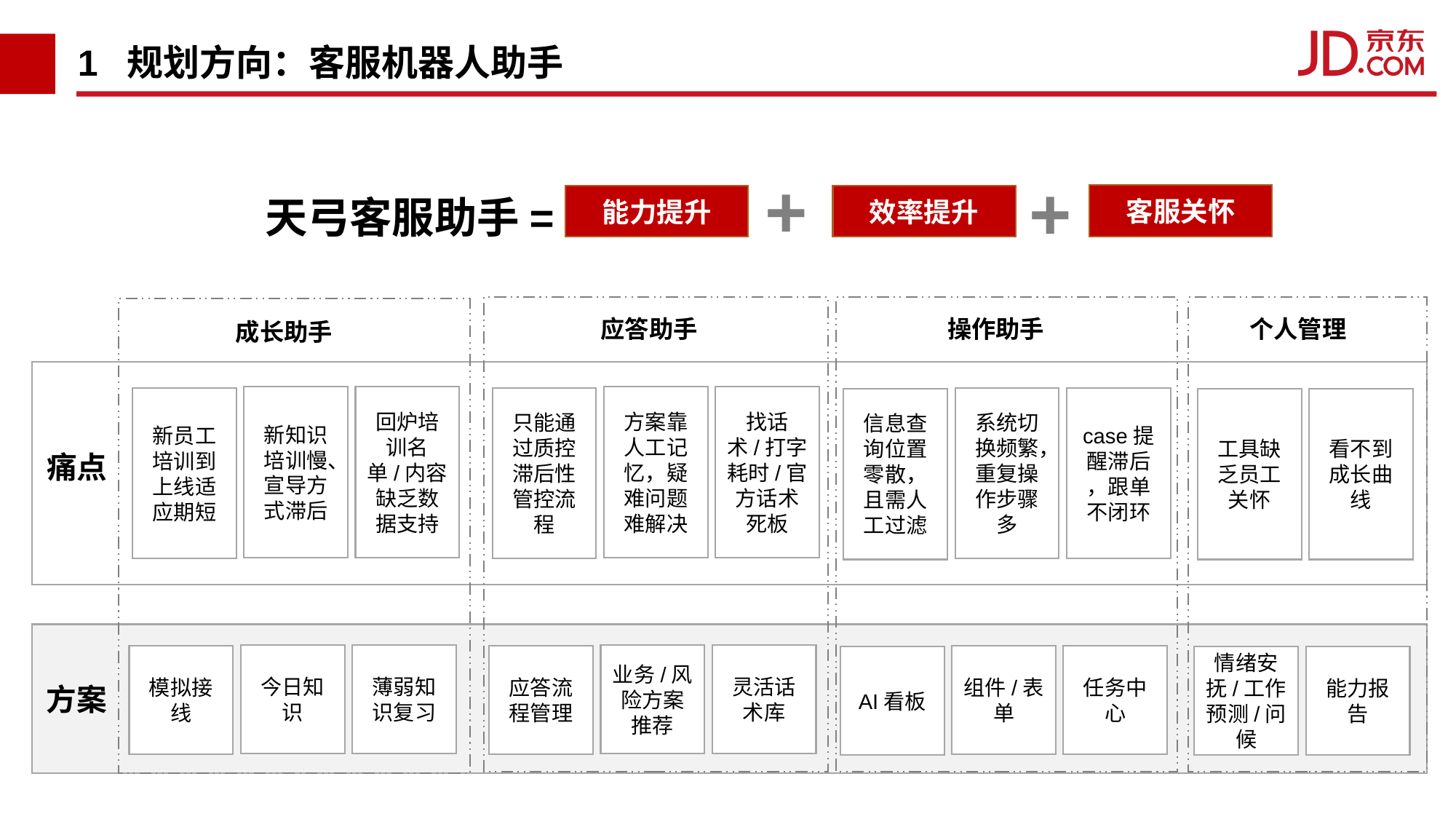

1  规划方向：客服机器人助手
+
+
客服关怀
效率提升
天弓客服助手=
能力提升

个人管理
应答助手
操作助手
成长助手

新知识培训慢、宣导方式滞后
回炉培训名单/内容缺乏数据支持
方案靠人工记忆，疑难问题难解决
找话术/打字耗时/官方话术死板
新员工培训到上线适应期短
只能通过质控滞后性管控流程
系统切换频繁，重复操作步骤多
case提醒滞后
，跟单不闭环
看不到成长曲线
信息查询位置零散，且需人工过滤
工具缺乏员工关怀
痛点

今日知识
薄弱知识复习
业务/风险方案推荐
灵活话术库
模拟接线
应答流程管理
组件/表单
任务中心
能力报告
AI看板
情绪安抚/工作预测/问候
方案